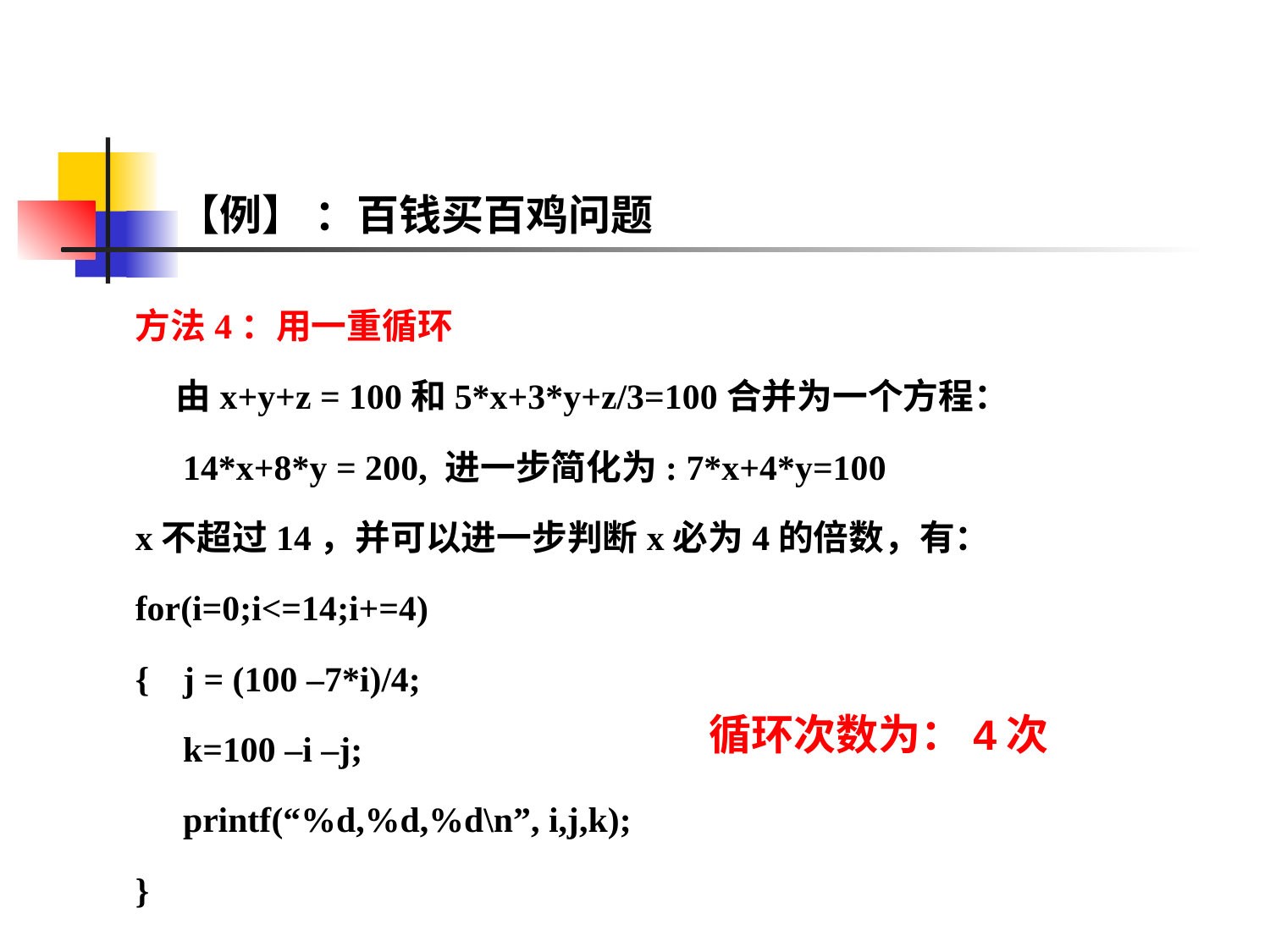

# 【例】 ：百钱买百鸡问题
方法4：用一重循环
    由x+y+z = 100和5*x+3*y+z/3=100合并为一个方程：
	14*x+8*y = 200, 进一步简化为: 7*x+4*y=100
x不超过14，并可以进一步判断x必为4的倍数，有：
for(i=0;i<=14;i+=4)
{	j = (100 –7*i)/4;
	k=100 –i –j;
	printf(“%d,%d,%d\n”, i,j,k);
}
循环次数为：4次